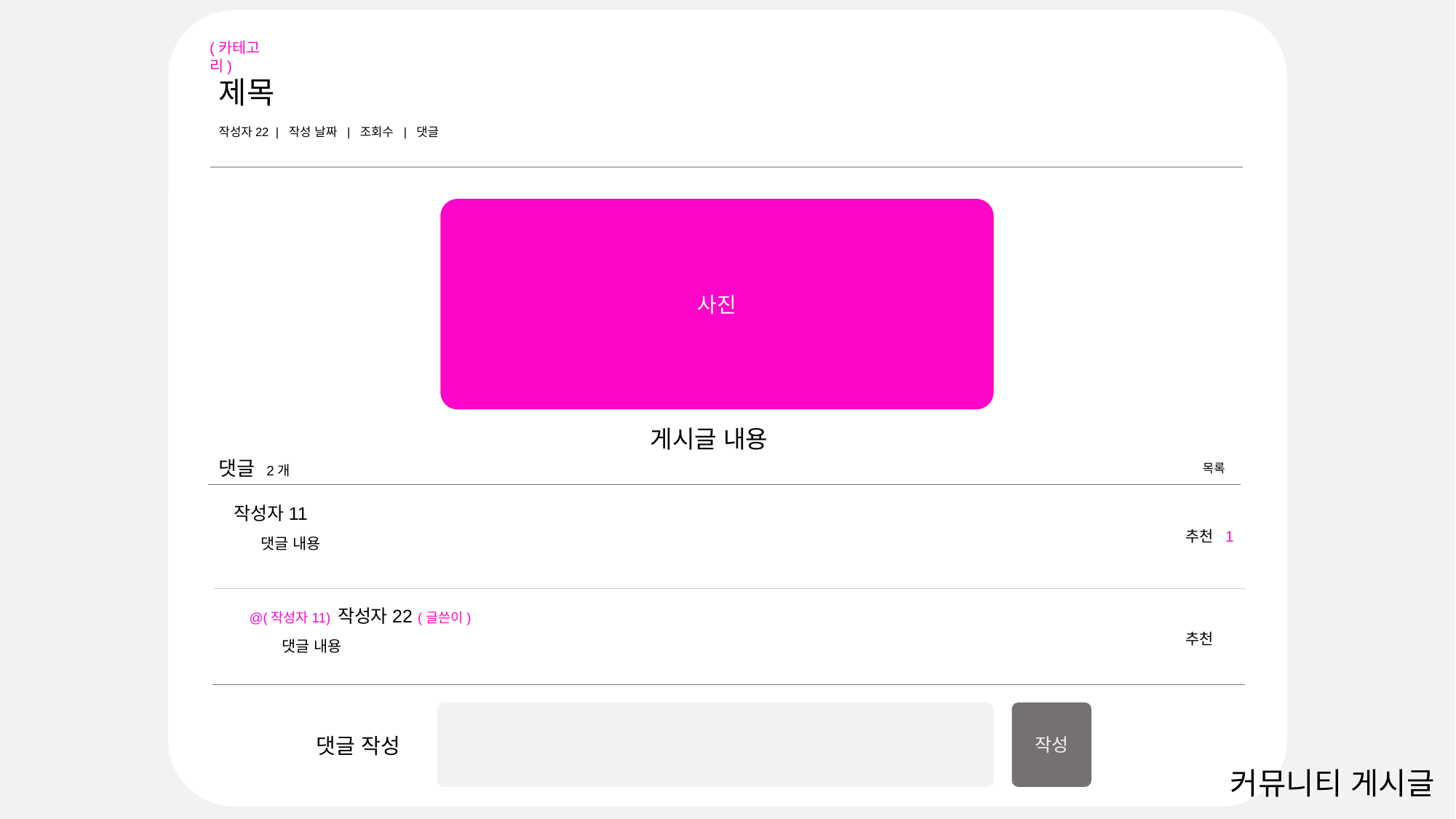

제목

작성자22  |  작성 날짜  |  조회수  |  댓글
로그아웃 | 마이페이지
(카테고리)

사진

게시글 내용

댓글 2개
목록
 작성자11
     댓글 내용
추천  1
 @(작성자11) 작성자22 (글쓴이)
     댓글 내용
추천

작성
댓글 작성
커뮤니티 게시글